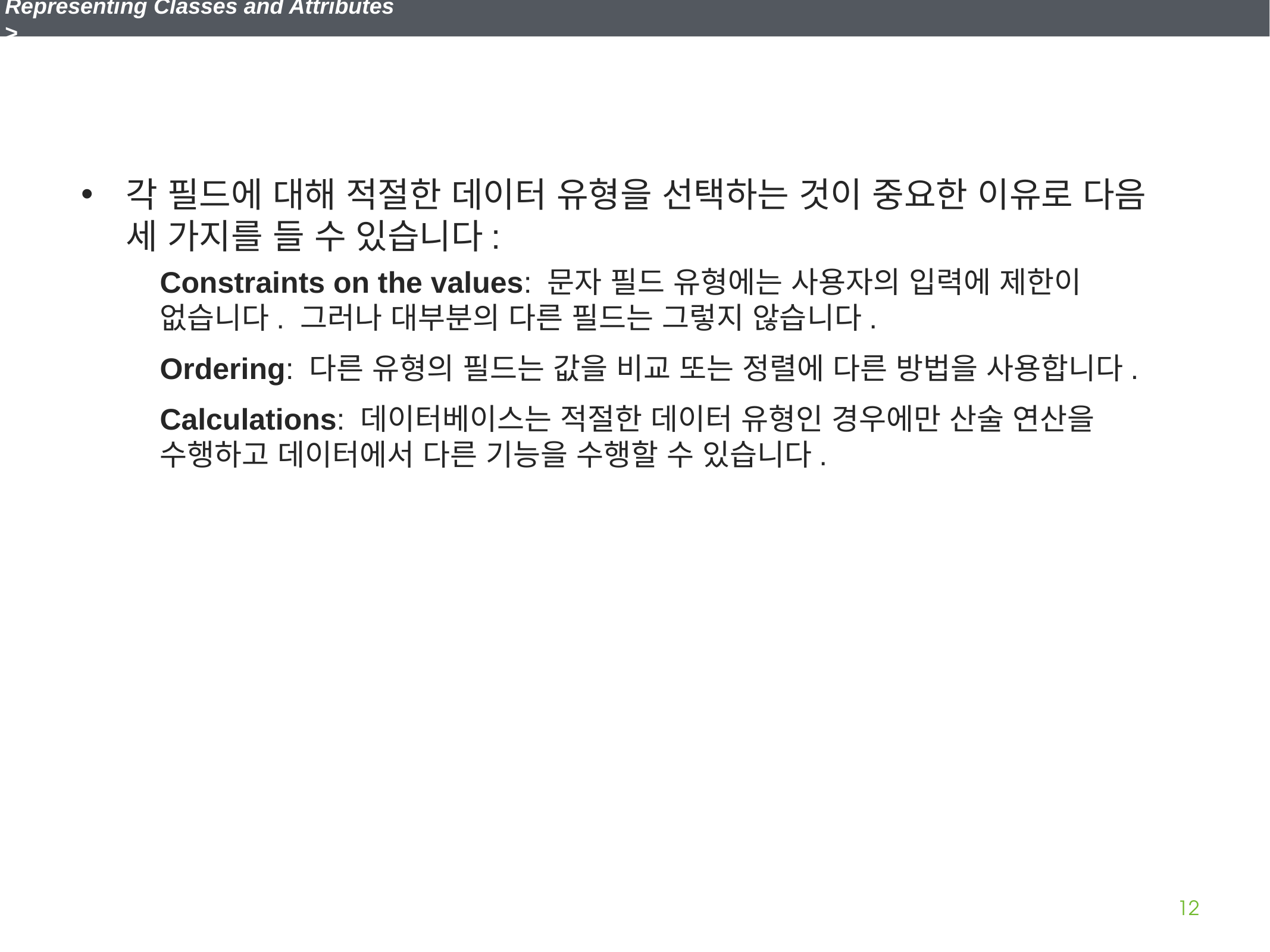

Representing Classes and Attributes >
각 필드에 대해 적절한 데이터 유형을 선택하는 것이 중요한 이유로 다음 세 가지를 들 수 있습니다:
Constraints on the values: 문자 필드 유형에는 사용자의 입력에 제한이 없습니다. 그러나 대부분의 다른 필드는 그렇지 않습니다.
Ordering: 다른 유형의 필드는 값을 비교 또는 정렬에 다른 방법을 사용합니다.
Calculations: 데이터베이스는 적절한 데이터 유형인 경우에만 산술 연산을 수행하고 데이터에서 다른 기능을 수행할 수 있습니다.
12